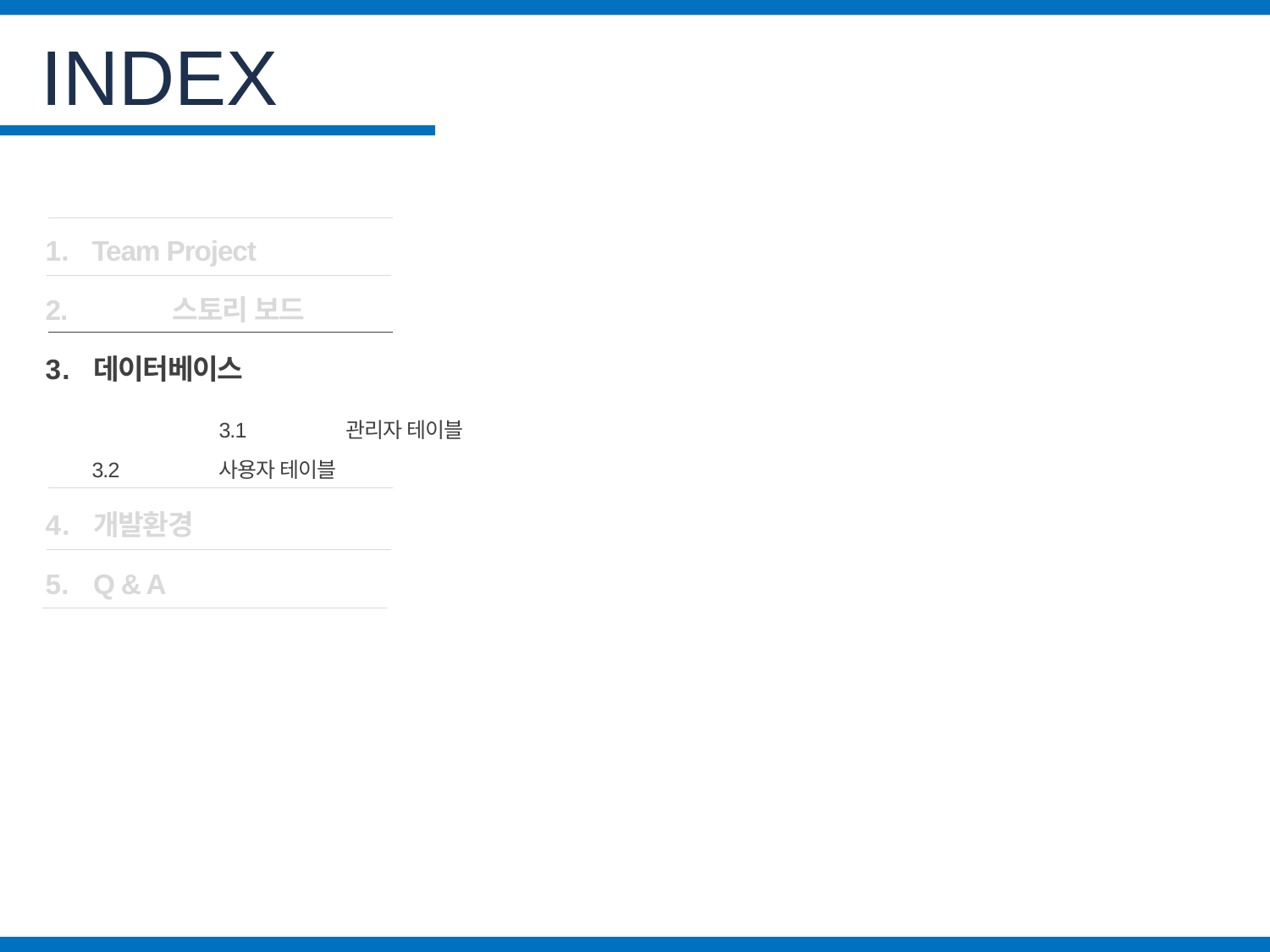

INDEX
Team Project
2.	스토리 보드
데이터베이스
         	3.1	관리자 테이블
	3.2	사용자 테이블
개발환경
Q & A